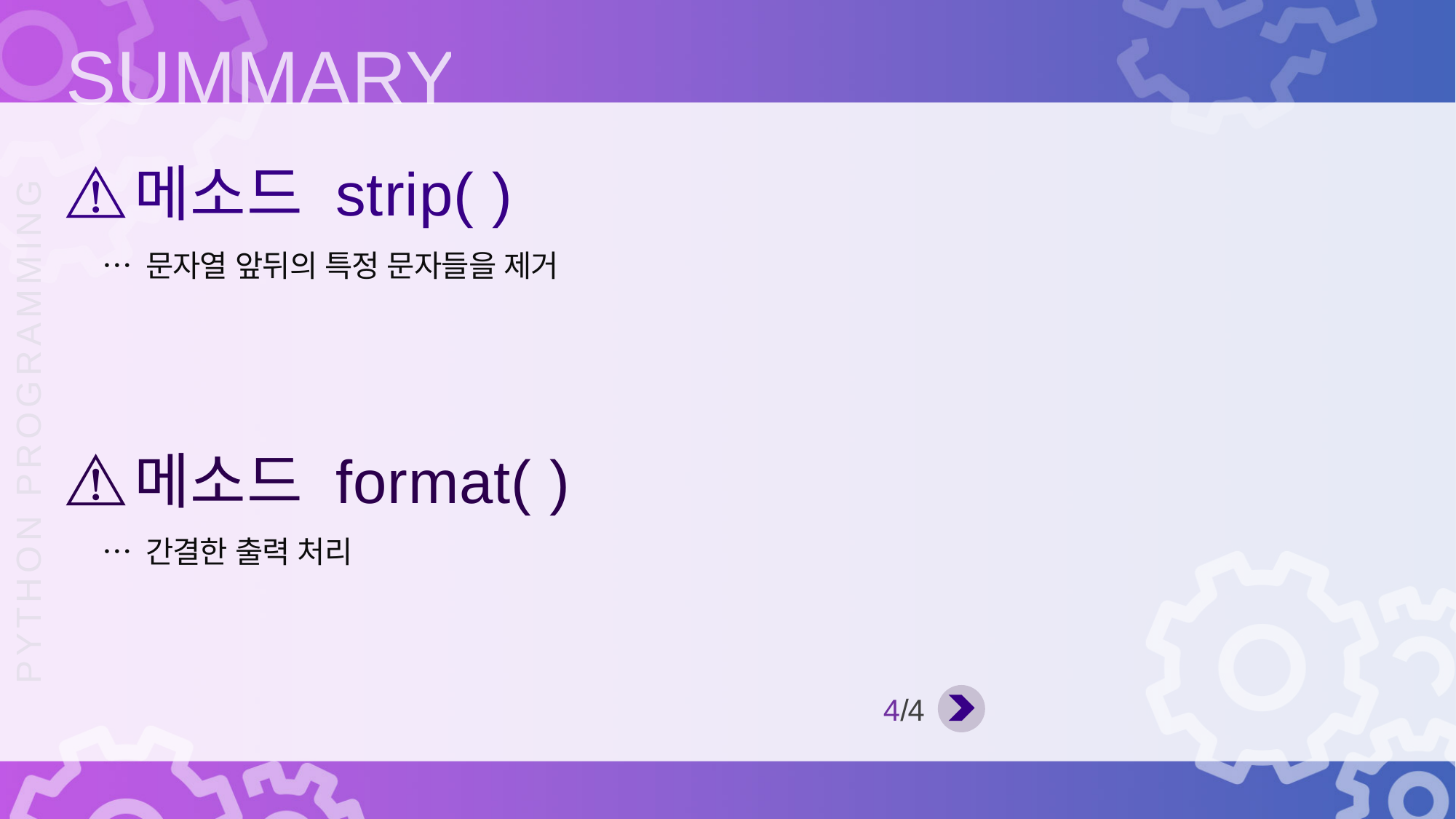

메소드 strip( )
… 문자열 앞뒤의 특정 문자들을 제거
메소드 format( )
… 간결한 출력 처리
4/4